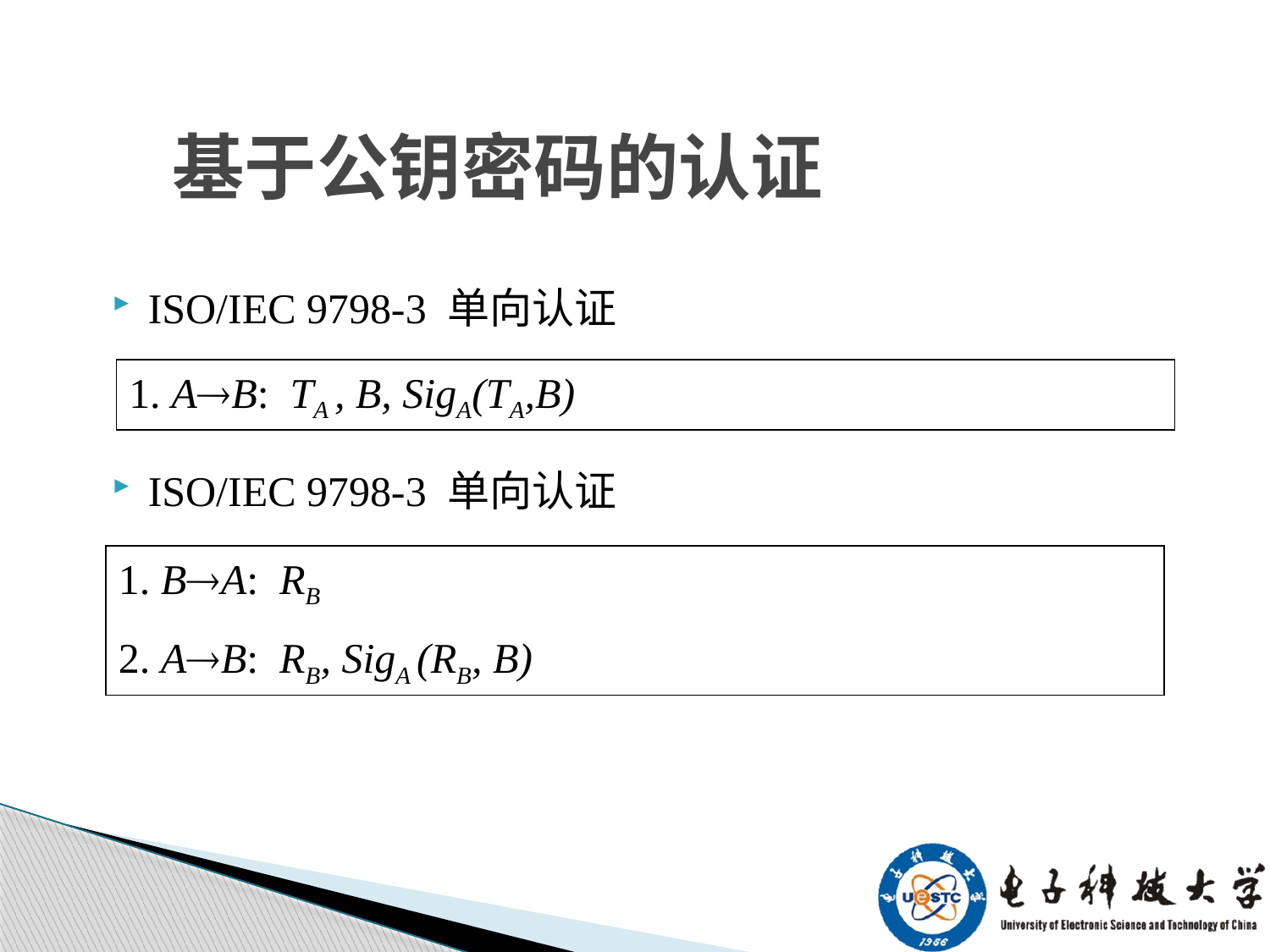

# 基于公钥密码的认证
ISO/IEC 9798-3 单向认证

ISO/IEC 9798-3 单向认证

1. A→B:  TA , B, SigA(TA,B)
1. B→A:  RB
2. A→B:  RB, SigA (RB, B)
43